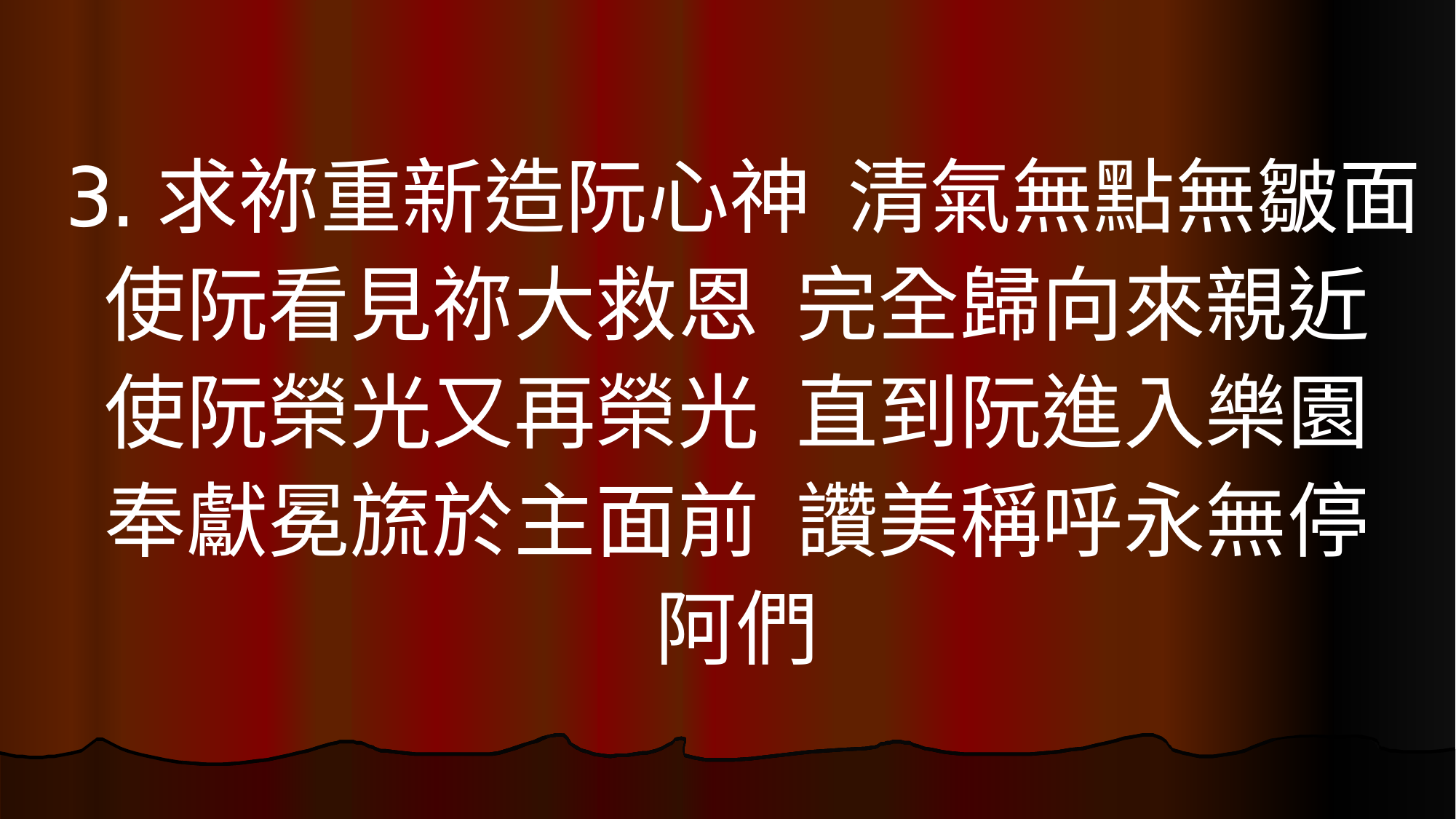

3.求祢重新造阮心神  清氣無點無皺面
使阮看見祢大救恩  完全歸向來親近
使阮榮光又再榮光  直到阮進入樂園
奉獻冕旒於主面前  讚美稱呼永無停
阿們